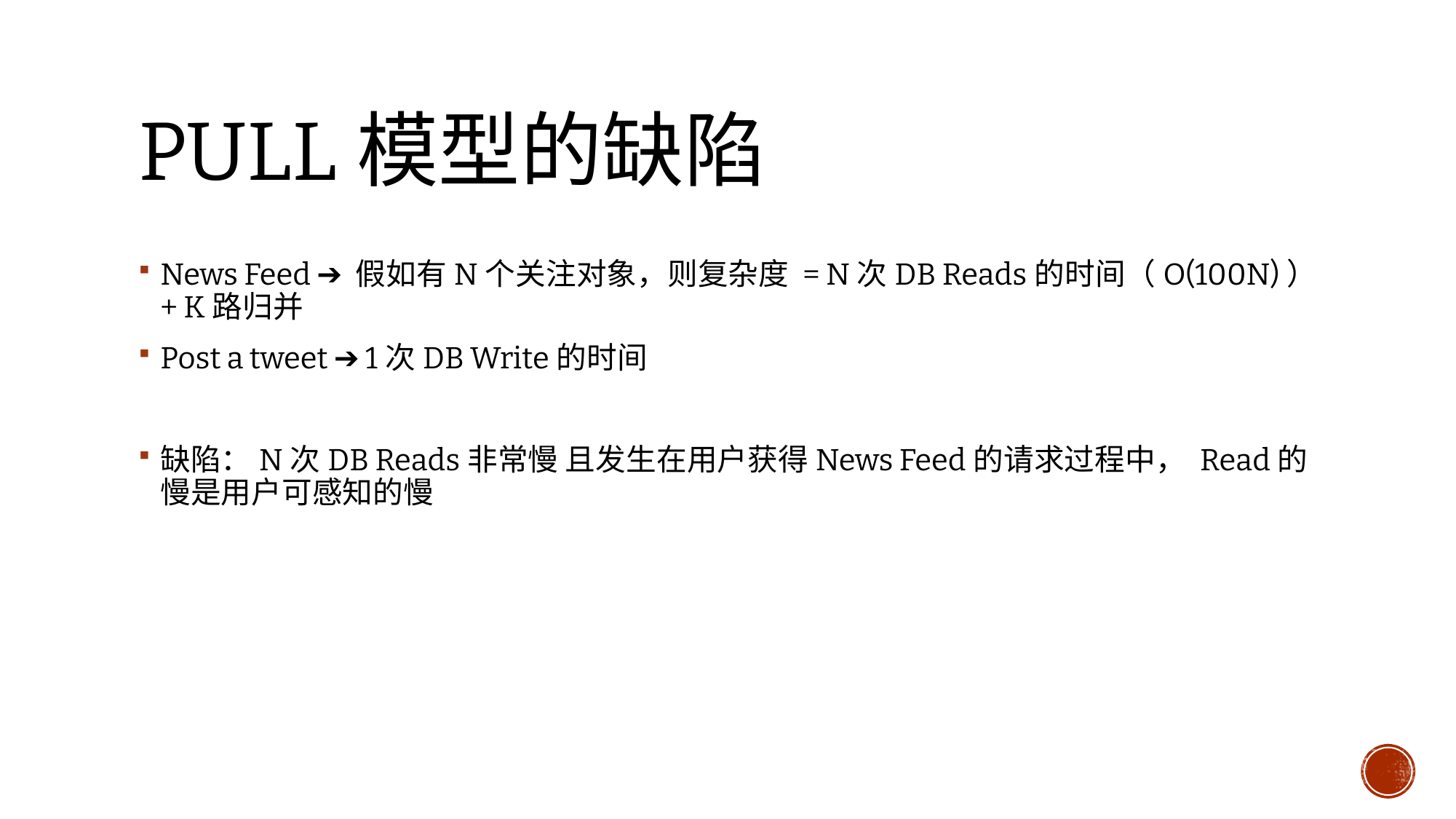

# Pull模型的缺陷
News Feed ➔ 假如有N个关注对象，则复杂度 = N次DB Reads的时间（O(100N)） + K路归并
Post a tweet ➔ 1次DB Write的时间

缺陷：N次DB Reads非常慢 且发生在用户获得News Feed的请求过程中， Read的慢是用户可感知的慢